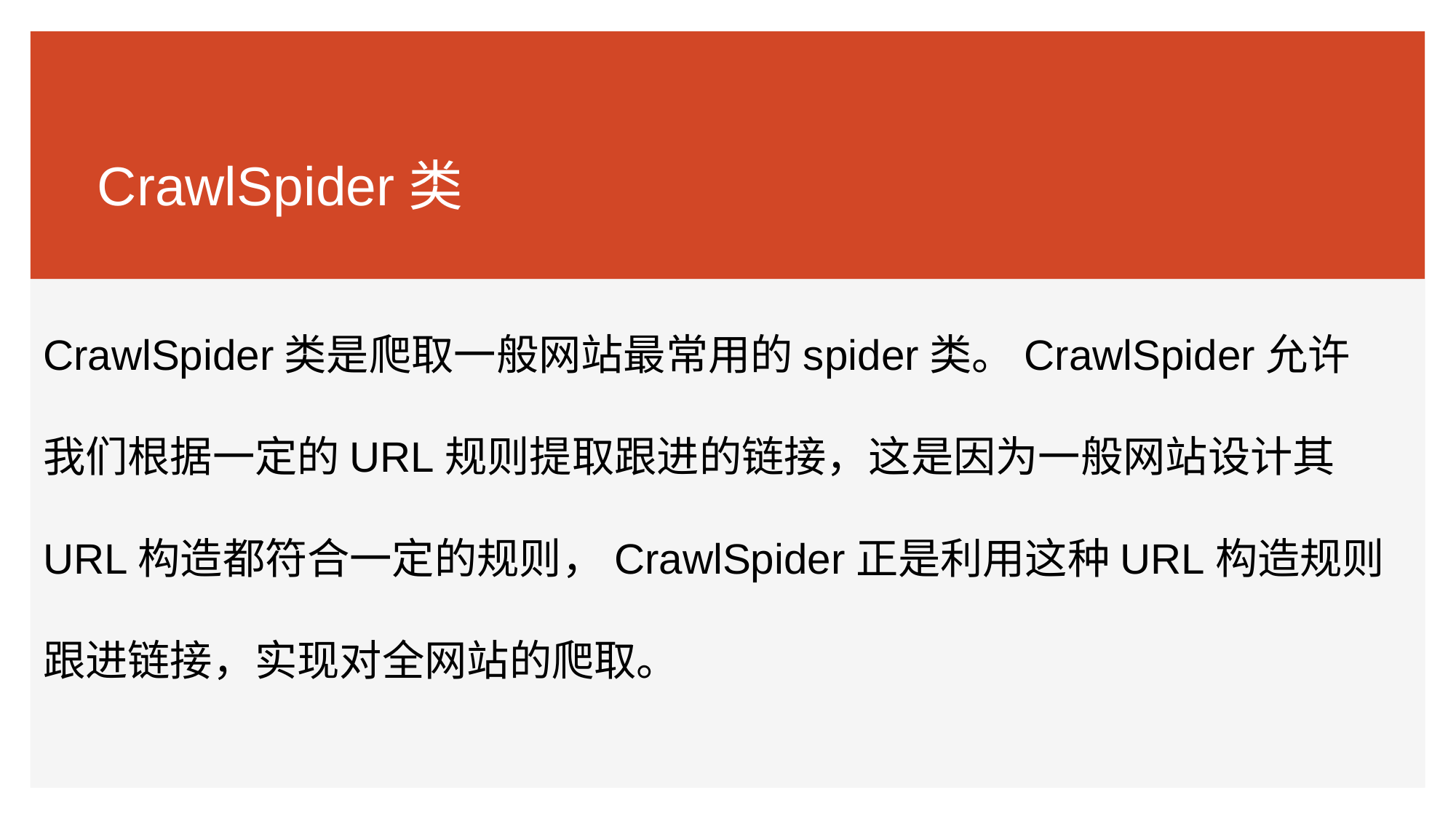

# CrawlSpider类
CrawlSpider类是爬取一般网站最常用的spider类。CrawlSpider允许我们根据一定的URL规则提取跟进的链接，这是因为一般网站设计其URL构造都符合一定的规则，CrawlSpider正是利用这种URL构造规则跟进链接，实现对全网站的爬取。